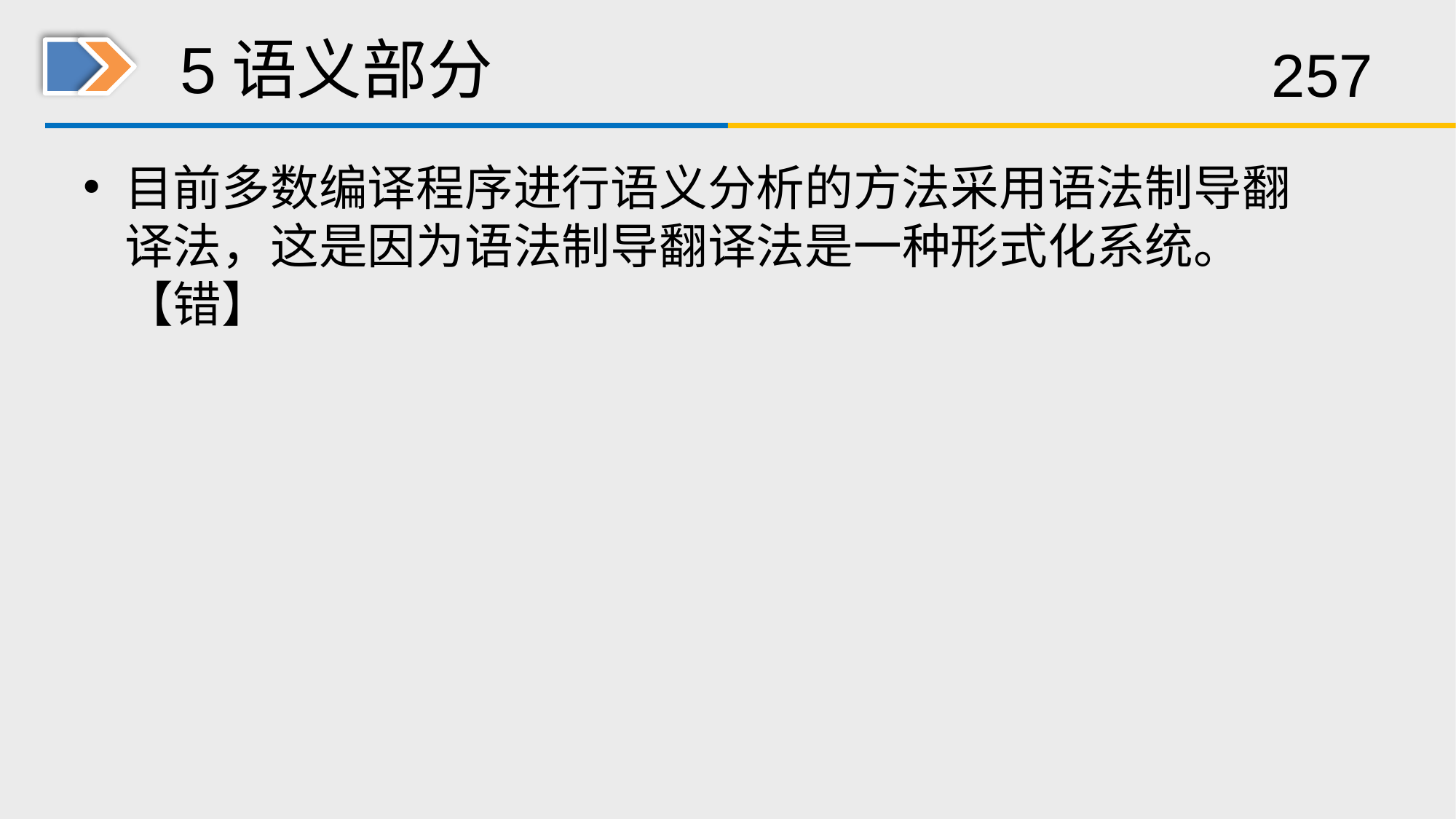

# 5语义部分
257
目前多数编译程序进行语义分析的方法采用语法制导翻译法，这是因为语法制导翻译法是一种形式化系统。【错】